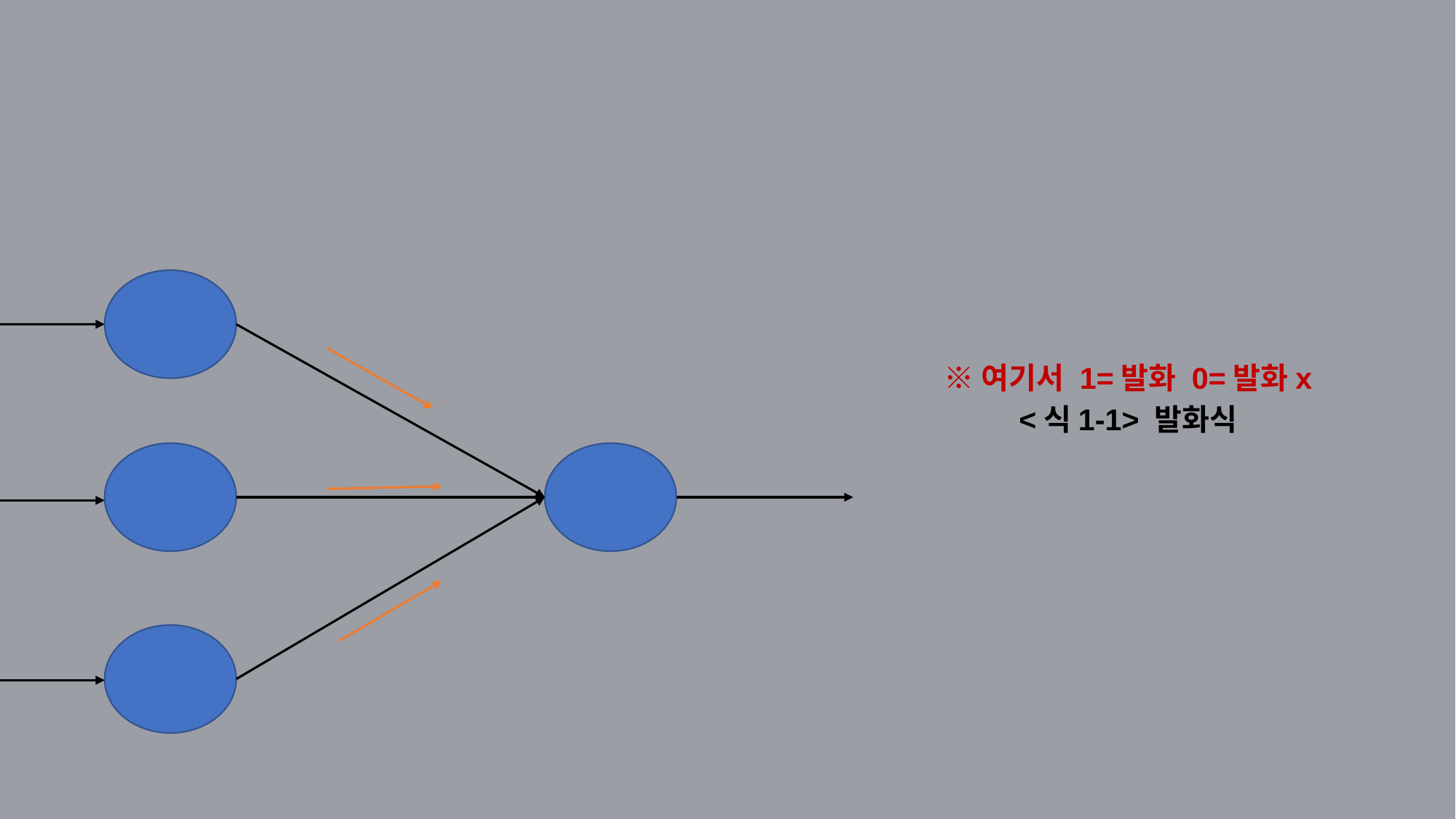

신경망 = 생물의 식물세포를 모방한 신경 모형
전기신호의 총량 = W1X1+W2X2+W3X3
뉴런
입력 X1

전기신호 w1(가중치)

임계값을 초과하면 발생

Y={1 (W1X1+W2X2+W3X3≥∂)
{0 (W1X1+W2X2+W3X3<∂)
※여기서 1=발화 0=발화x
<식1-1> 발화식
w2
x2
w3
x3